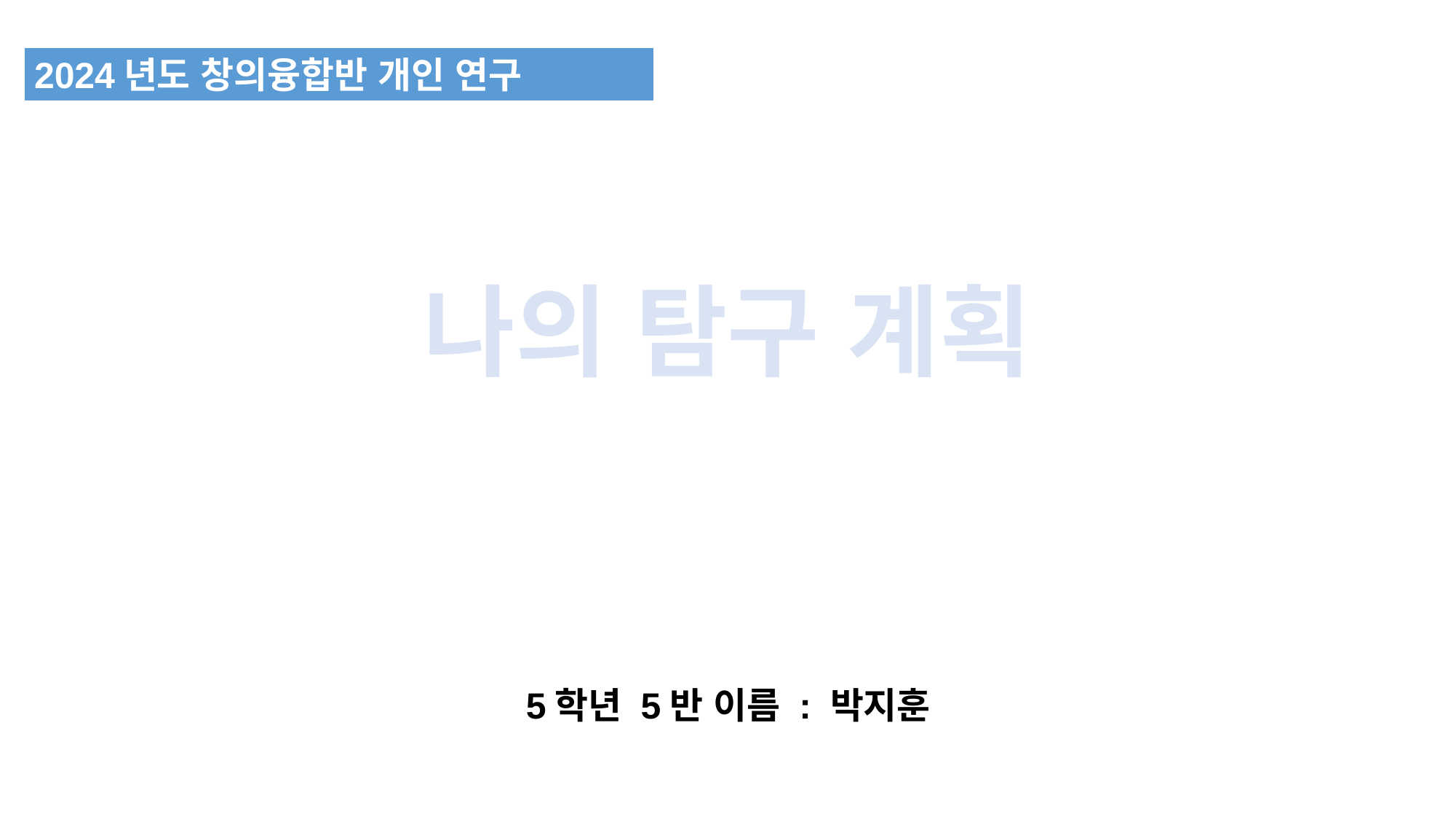

2024년도 창의융합반 개인 연구
나의 탐구 계획
5학년 5반 이름 : 박지훈